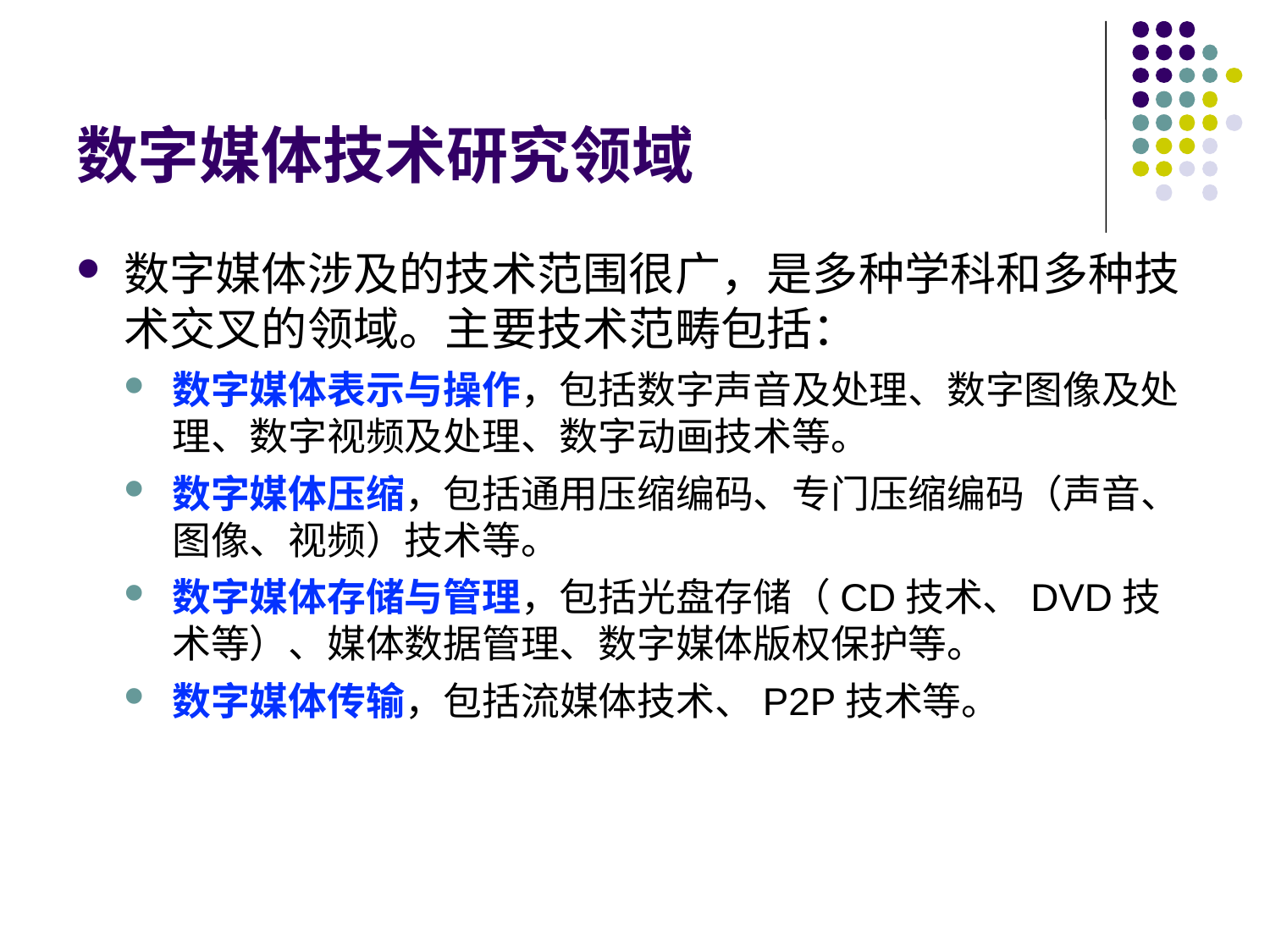

# 数字媒体技术研究领域
数字媒体涉及的技术范围很广，是多种学科和多种技术交叉的领域。主要技术范畴包括：
数字媒体表示与操作，包括数字声音及处理、数字图像及处理、数字视频及处理、数字动画技术等。
数字媒体压缩，包括通用压缩编码、专门压缩编码（声音、图像、视频）技术等。
数字媒体存储与管理，包括光盘存储（CD技术、DVD技术等）、媒体数据管理、数字媒体版权保护等。
数字媒体传输，包括流媒体技术、P2P技术等。